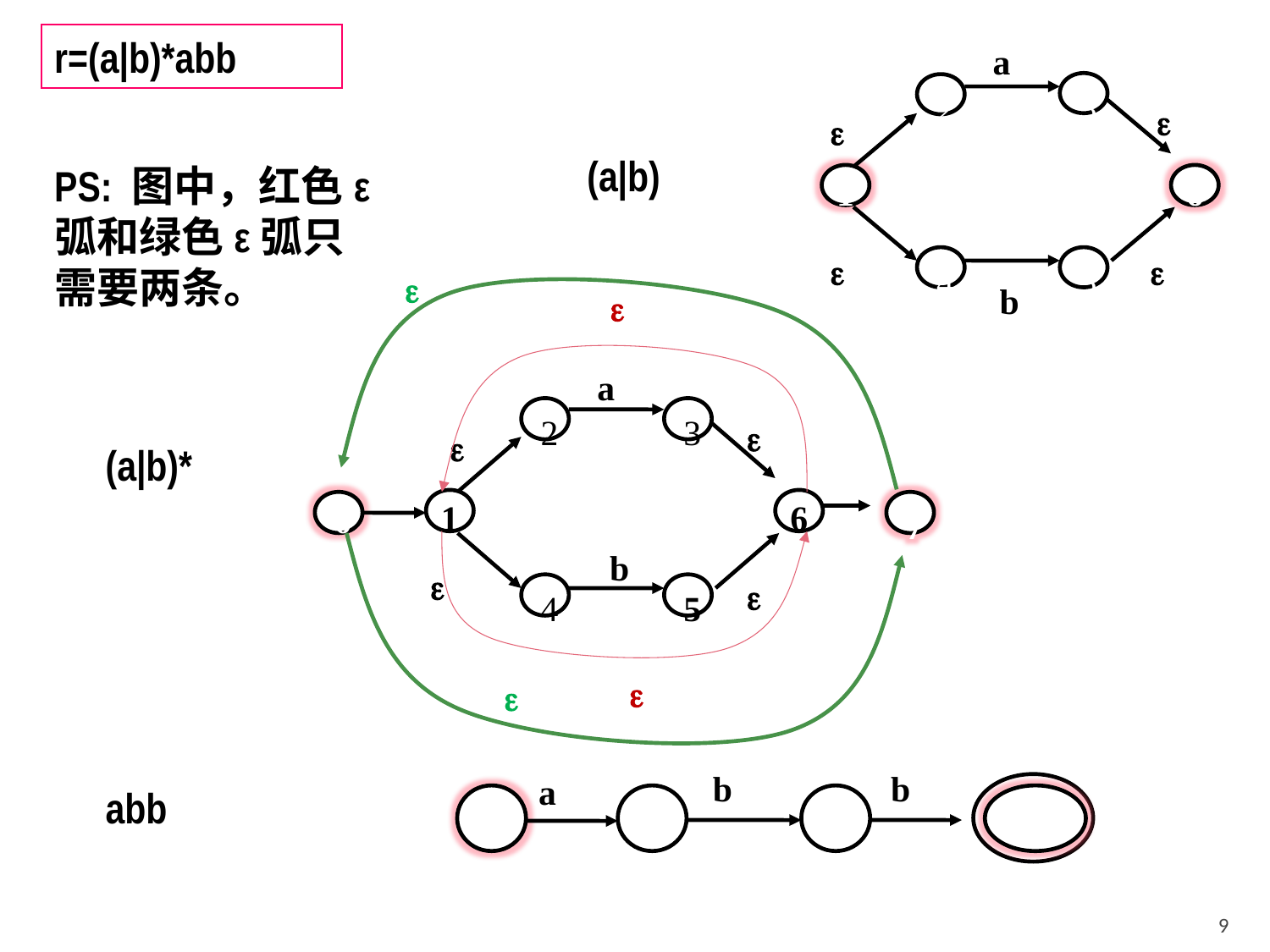

r=(a|b)*abb
a
3
2

ε

ε

1
6

ε
ε
4
5

b
(a|b)
PS: 图中，红色ε弧和绿色ε弧只需要两条。
ε
ε

a
2
3

ε
ε

1
6
0
7

b
ε
ε
4
5

ε
ε

(a|b)*
b
b
a

7
8
9
10

abb
9